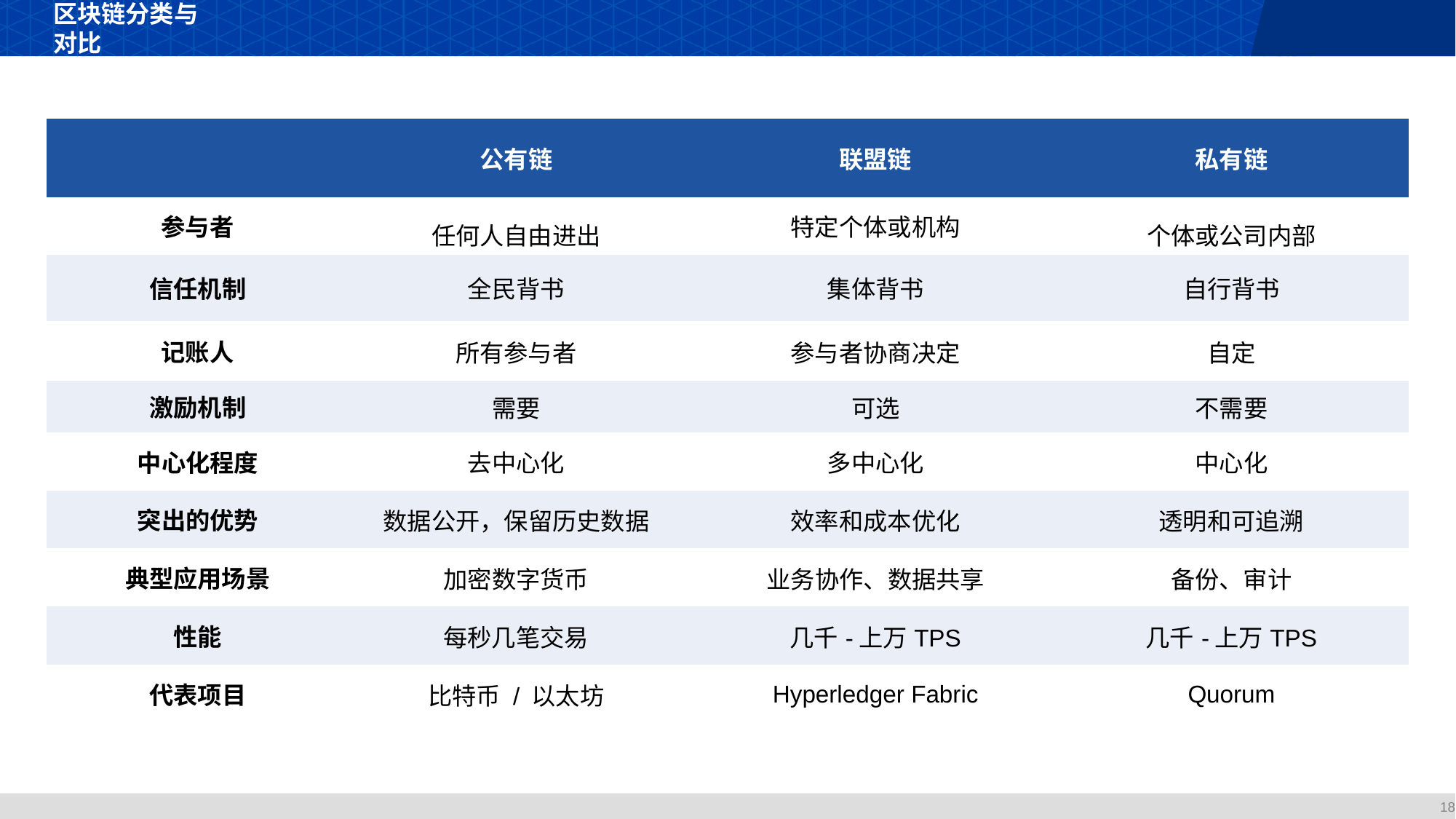

区块链分类与对比
|  | 公有链 | 联盟链 | 私有链 |
| --- | --- | --- | --- |
| 参与者 | 任何人自由进出 | 特定个体或机构 | 个体或公司内部 |
| 信任机制 | 全民背书 | 集体背书 | 自行背书 |
| 记账人 | 所有参与者 | 参与者协商决定 | 自定 |
| 激励机制 | 需要 | 可选 | 不需要 |
| 中心化程度 | 去中心化 | 多中心化 | 中心化 |
| 突出的优势 | 数据公开，保留历史数据 | 效率和成本优化 | 透明和可追溯 |
| 典型应用场景 | 加密数字货币 | 业务协作、数据共享 | 备份、审计 |
| 性能 | 每秒几笔交易 | 几千-上万TPS | 几千-上万TPS |
| 代表项目 | 比特币 / 以太坊 | Hyperledger Fabric | Quorum |